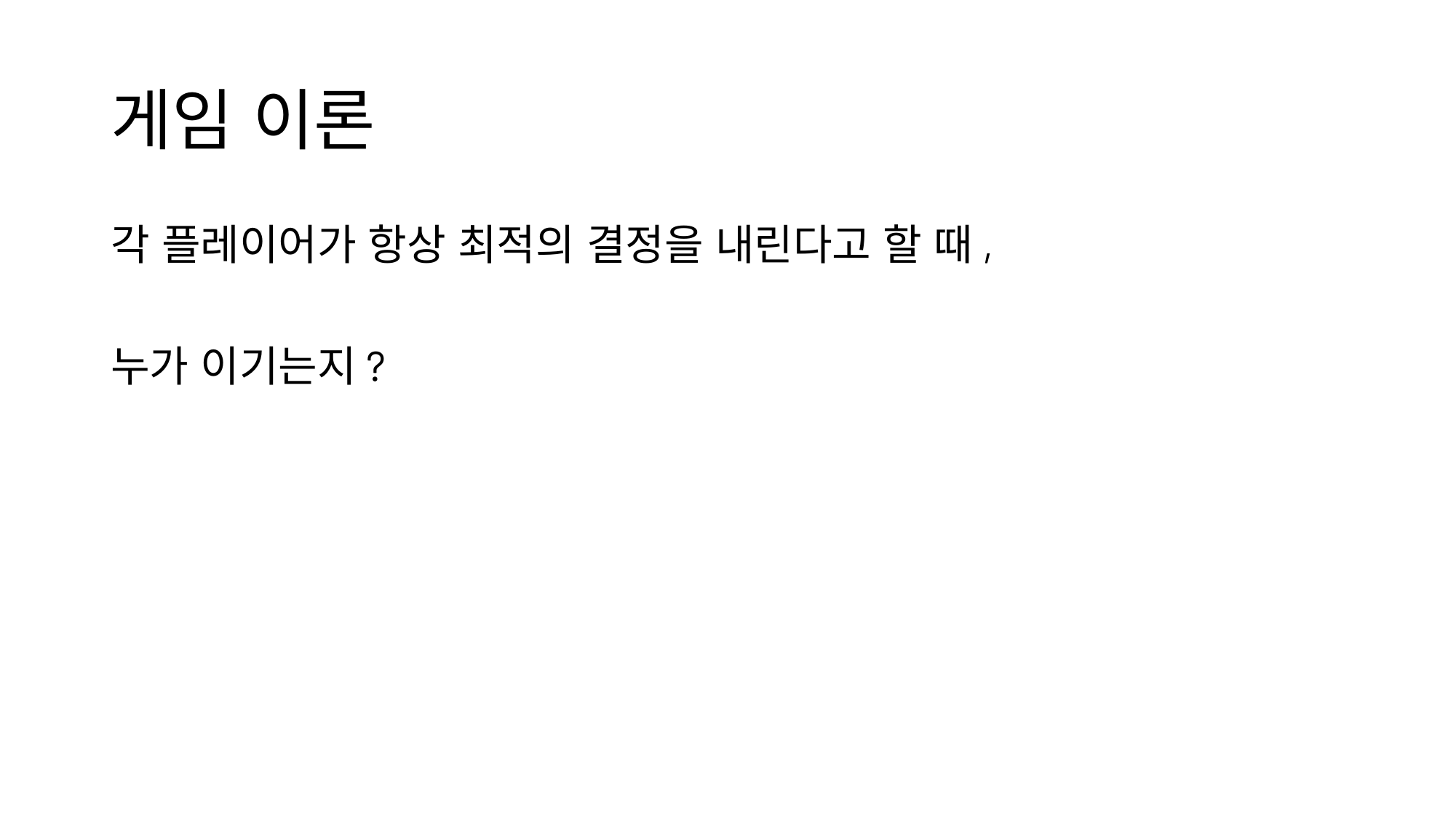

# 게임 이론
각 플레이어가 항상 최적의 결정을 내린다고 할 때,

누가 이기는지?